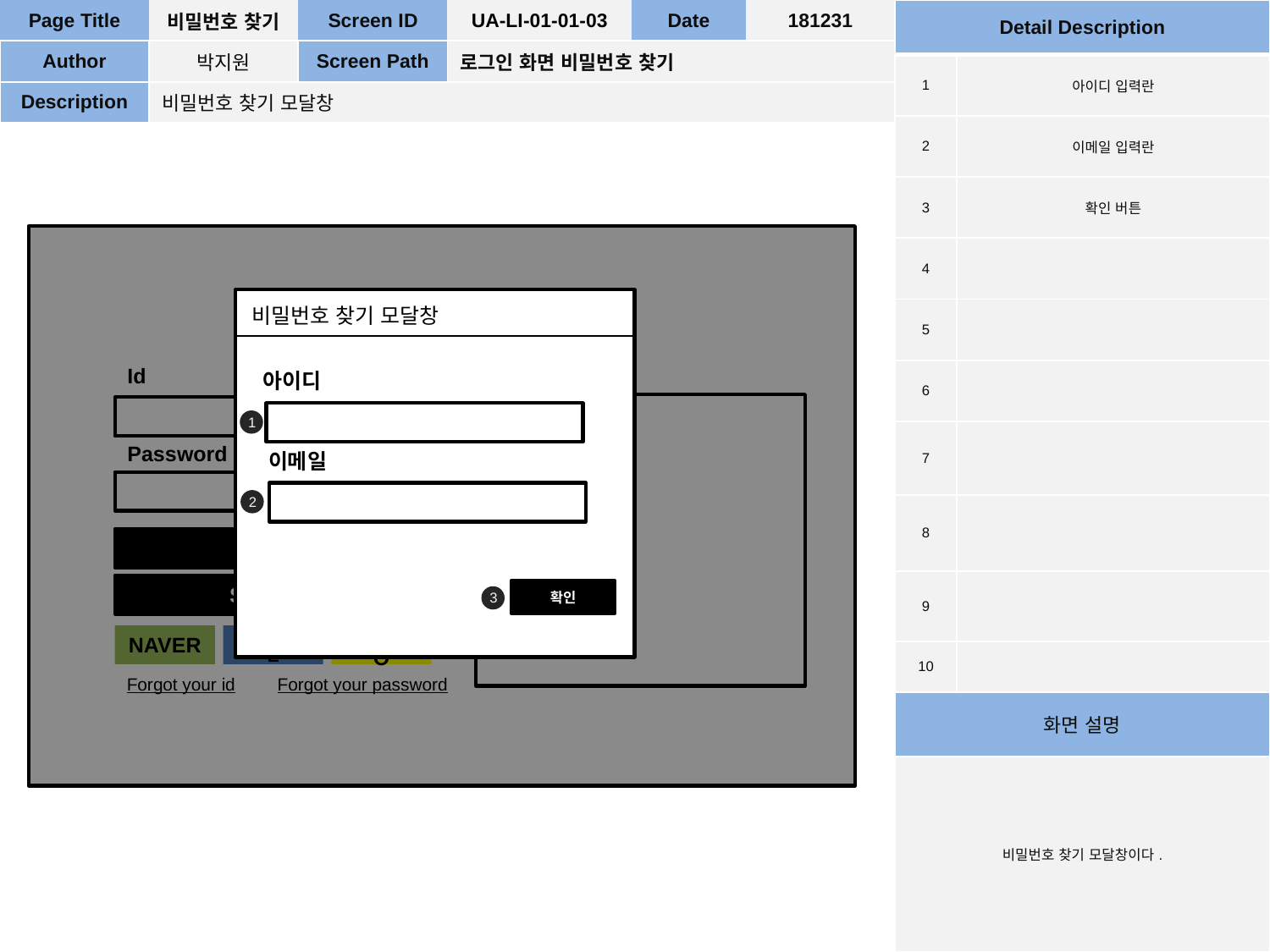

| Page Title | 비밀번호 찾기 | Screen ID | UA-LI-01-01-03 | Date | 181231 |
| --- | --- | --- | --- | --- | --- |
| Author | 박지원 | Screen Path | 로그인 화면 비밀번호 찾기 |  |  |
| Description | 비밀번호 찾기 모달창 |  |  |  |  |
| Detail Description |  |
| --- | --- |
| 1 | 아이디 입력란 |
| 2 | 이메일 입력란 |
| 3 | 확인 버튼 |
| 4 |  |
| 5 |  |
| 6 |  |
| 7 |  |
| 8 |  |
| 9 |  |
| 10 |  |
| 화면 설명 |  |
| 비밀번호 찾기 모달창이다. |  |

비밀번호 찾기 모달창
Id
아이디

1

Password
이메일

2

SING IN
SING UP
확인
3

NAVER
GOOGLE
KAKAO
Forgot your password
Forgot your id